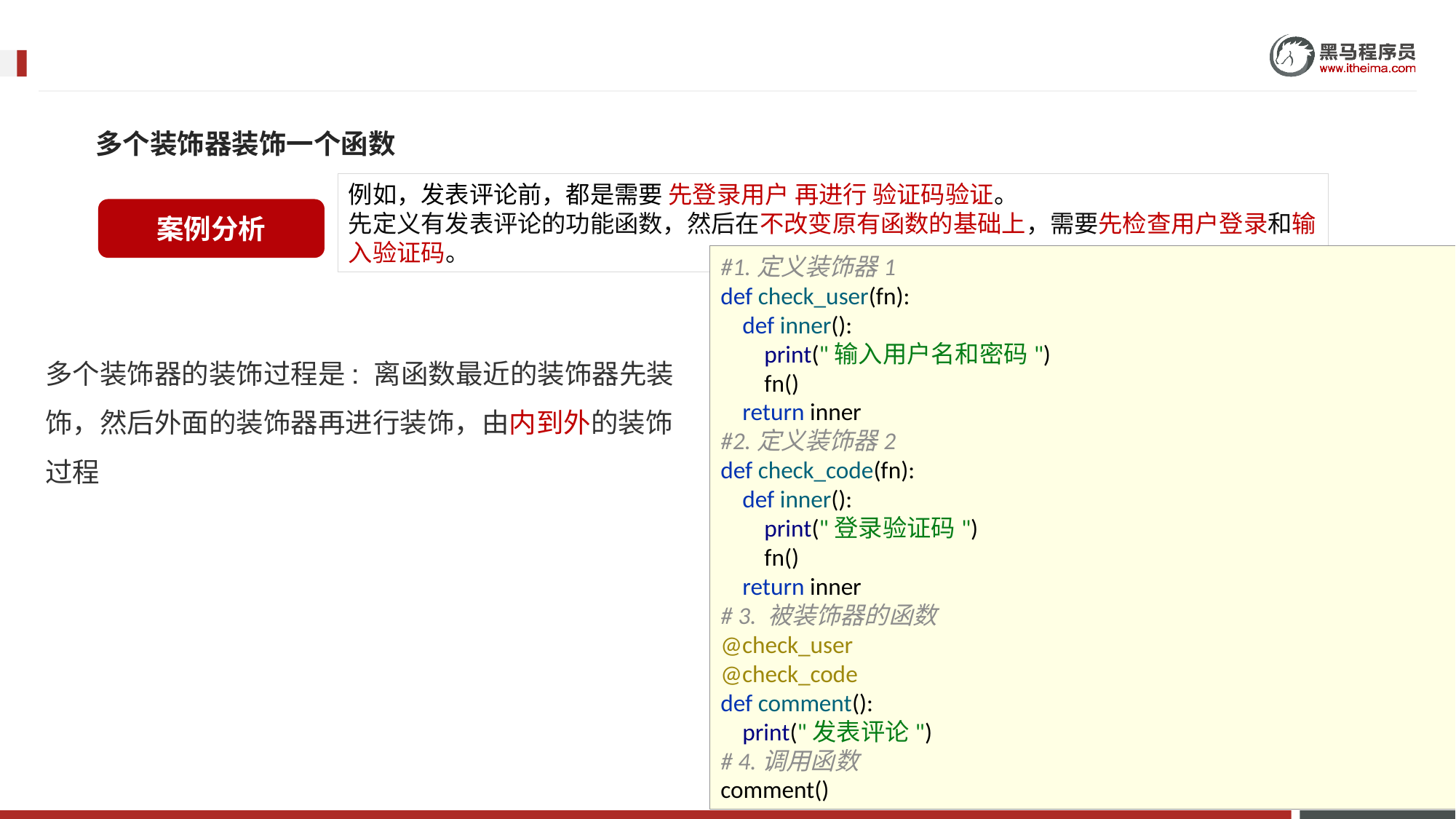

多个装饰器装饰一个函数
例如，发表评论前，都是需要 先登录用户 再进行 验证码验证。
先定义有发表评论的功能函数，然后在不改变原有函数的基础上，需要先检查用户登录和输入验证码。
案例分析
#1.定义装饰器1
def check_user(fn):
    def inner():
        print("输入用户名和密码")
        fn()
    return inner
#2.定义装饰器2
def check_code(fn):
    def inner():
        print("登录验证码")
        fn()
    return inner
# 3. 被装饰器的函数
@check_user
@check_code
def comment():
    print("发表评论")
# 4.调用函数
comment()
多个装饰器的装饰过程是: 离函数最近的装饰器先装饰，然后外面的装饰器再进行装饰，由内到外的装饰过程